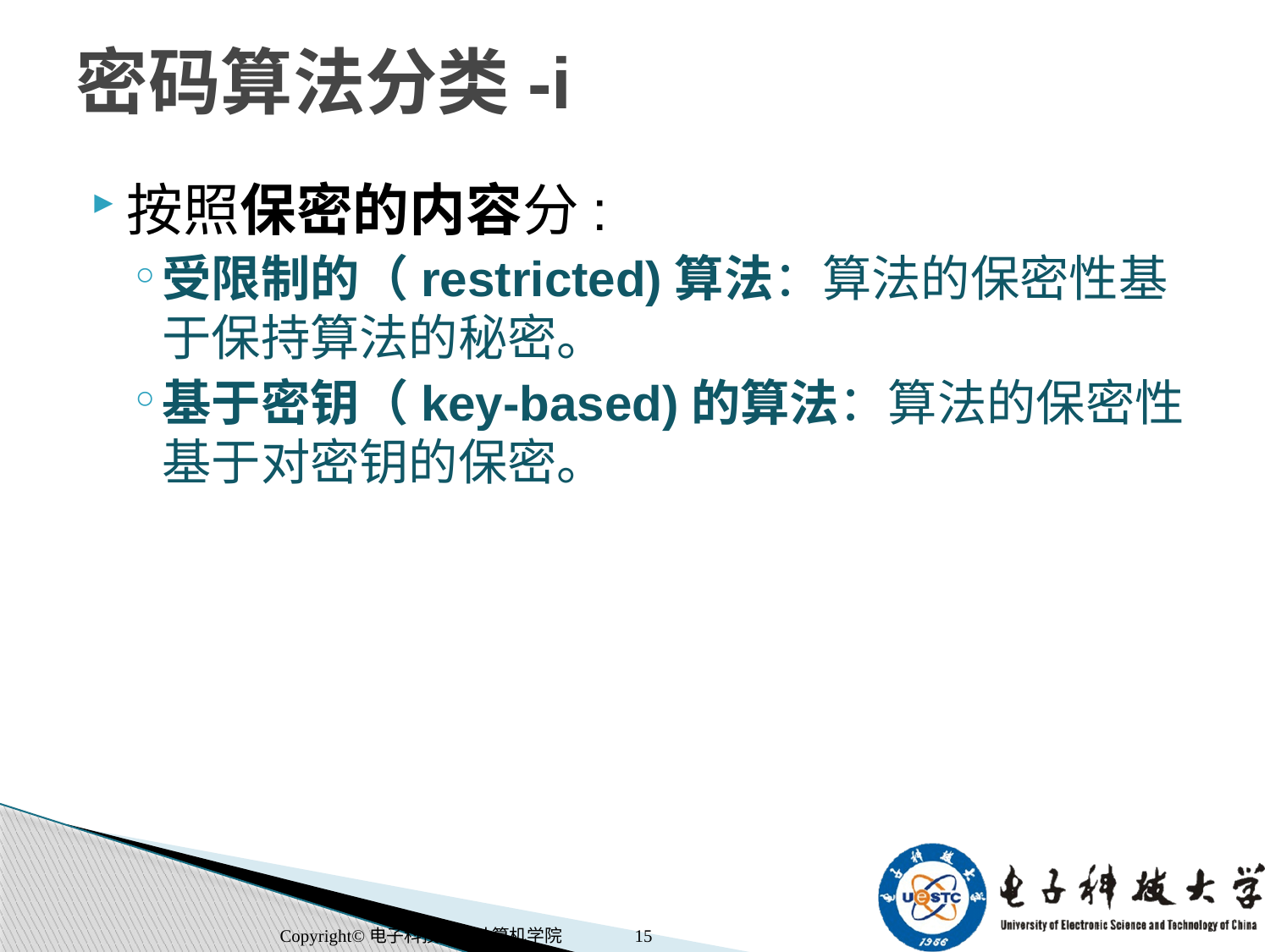

# 密码算法分类-i
按照保密的内容分:
受限制的（restricted)算法：算法的保密性基于保持算法的秘密。
基于密钥（key-based)的算法：算法的保密性基于对密钥的保密。
Copyright©电子科技大学计算机学院
15